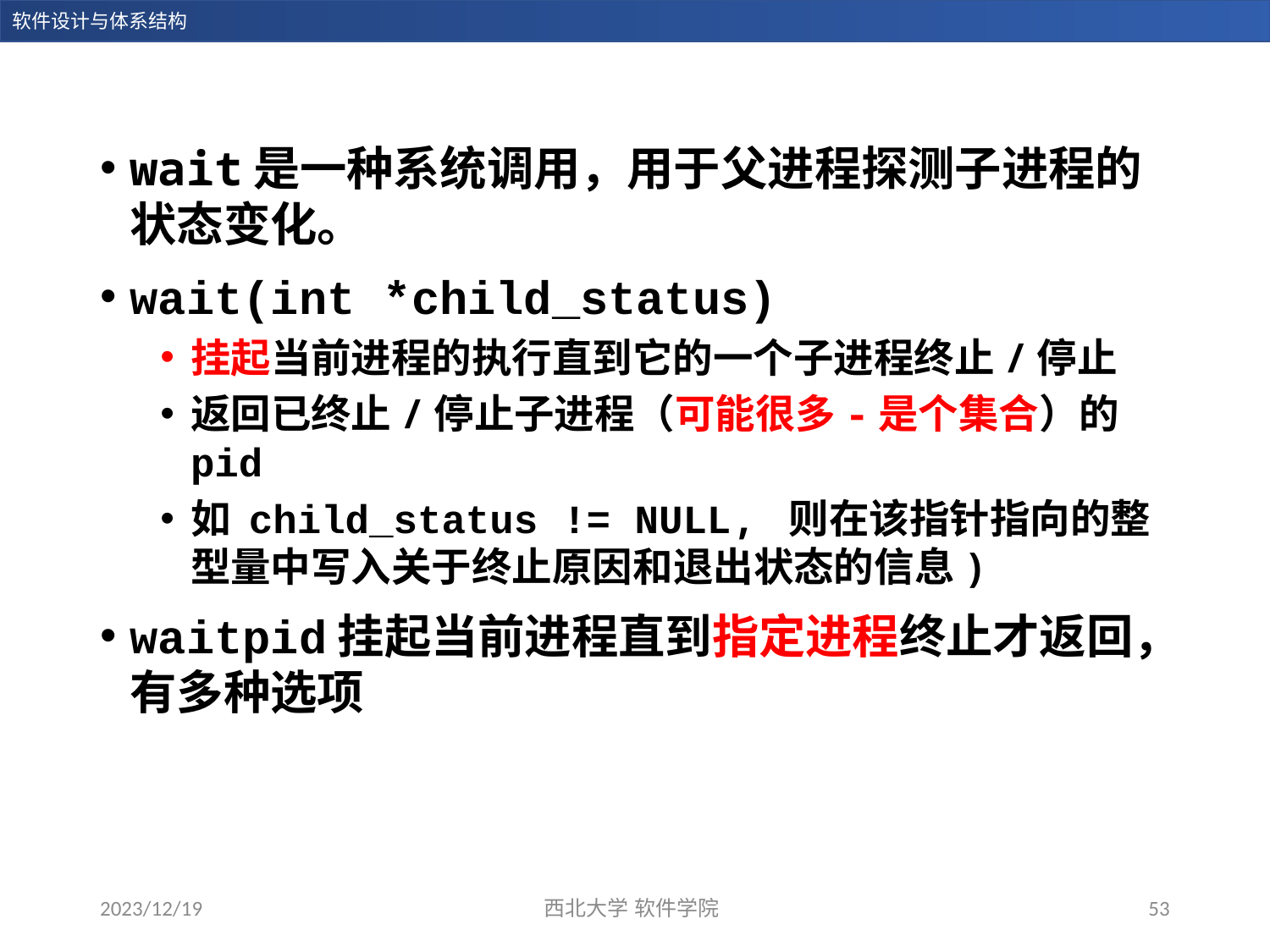

wait是一种系统调用，用于父进程探测子进程的状态变化。
wait(int *child_status)
挂起当前进程的执行直到它的一个子进程终止/停止
返回已终止/停止子进程（可能很多-是个集合）的 pid
如 child_status != NULL, 则在该指针指向的整型量中写入关于终止原因和退出状态的信息)
waitpid挂起当前进程直到指定进程终止才返回，有多种选项

2023/12/19
西北大学 软件学院
53